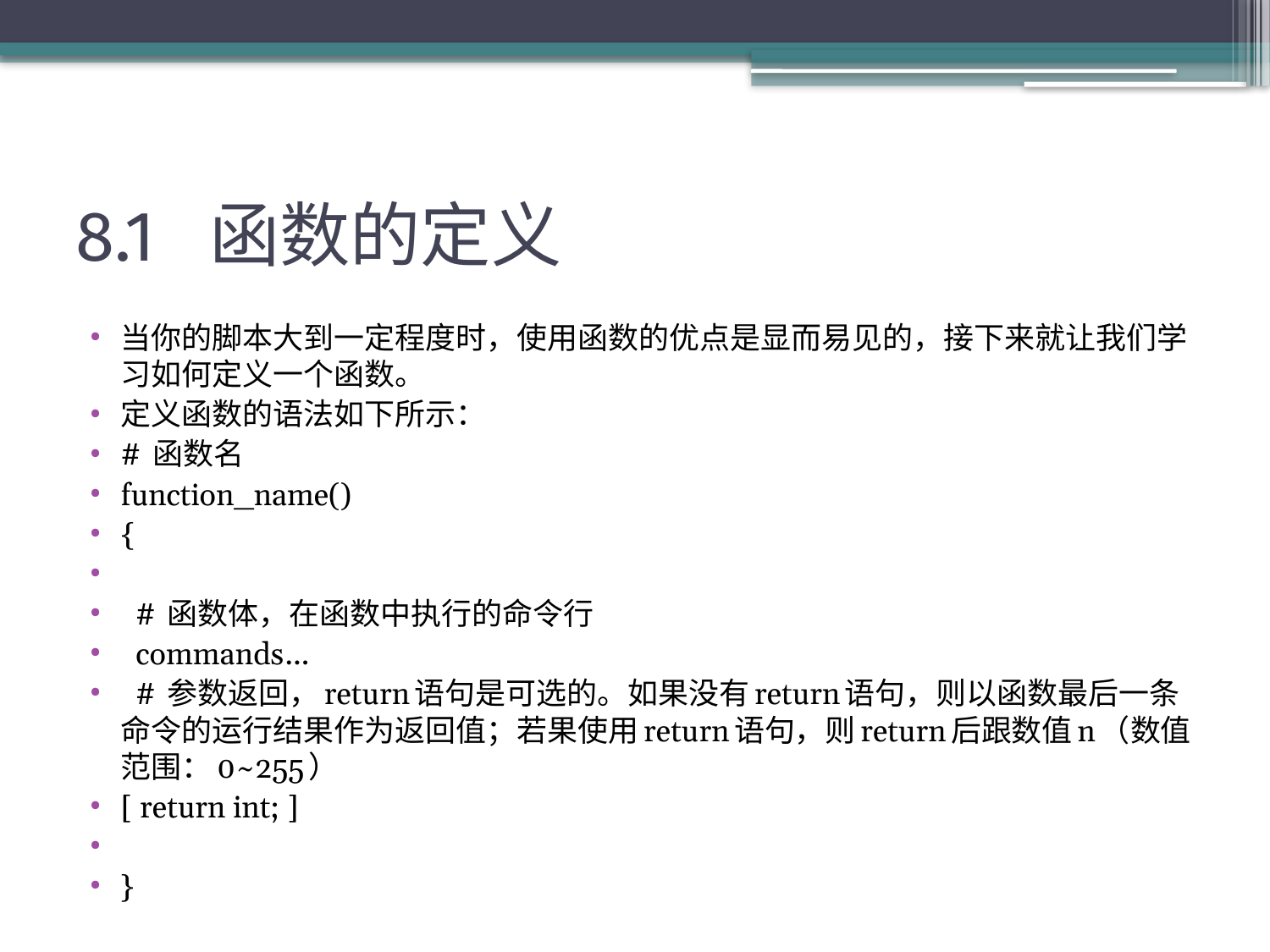

# 8.1  函数的定义
当你的脚本大到一定程度时，使用函数的优点是显而易见的，接下来就让我们学习如何定义一个函数。
定义函数的语法如下所示：
# 函数名
function_name()
{

  # 函数体，在函数中执行的命令行
  commands…
  # 参数返回，return语句是可选的。如果没有return语句，则以函数最后一条命令的运行结果作为返回值；若果使用return语句，则return后跟数值n（数值范围：0~255）
[ return int; ]

}